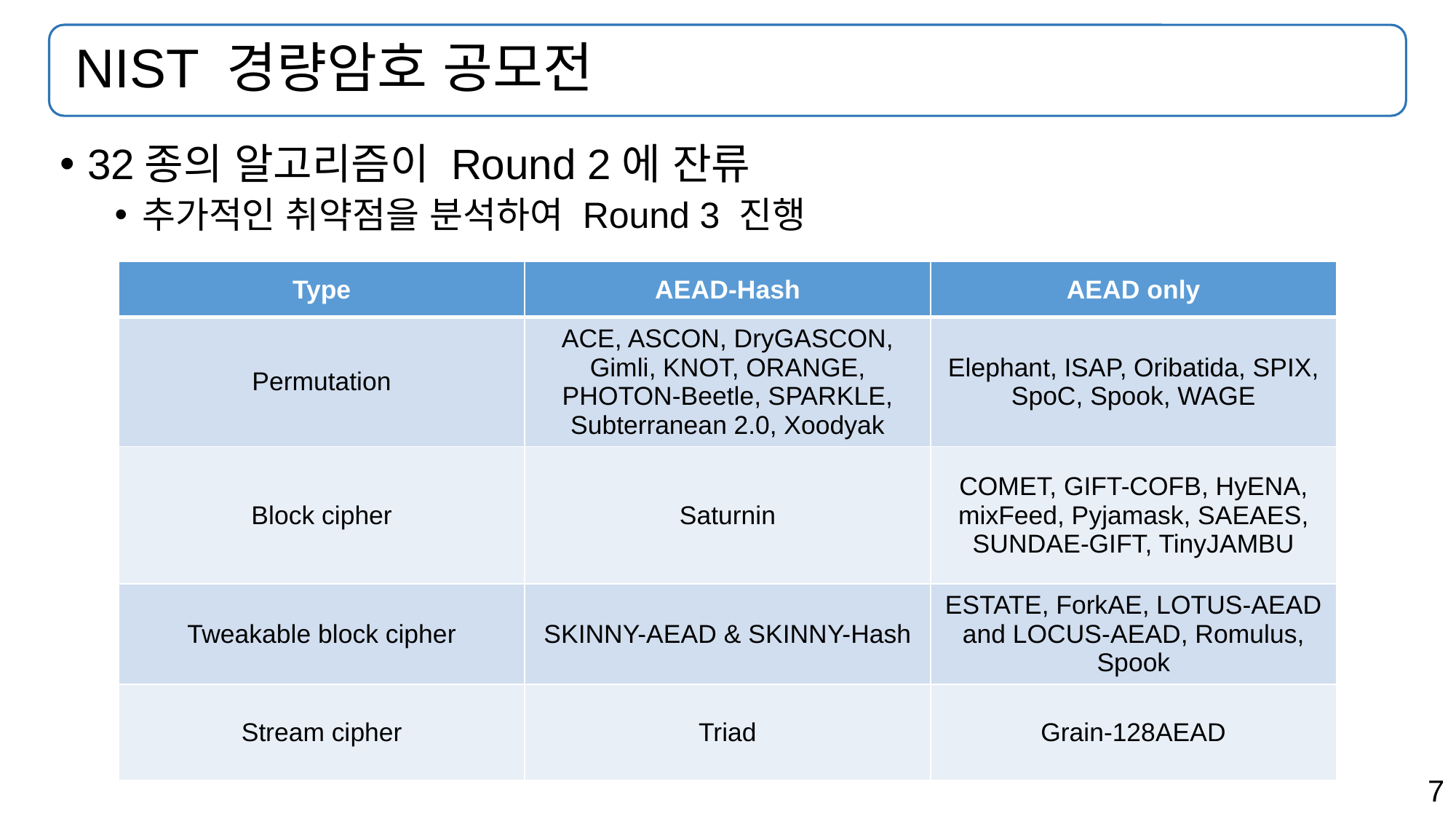

# NIST 경량암호 공모전
32종의 알고리즘이 Round 2에 잔류
추가적인 취약점을 분석하여 Round 3 진행
| Type | AEAD-Hash | AEAD only |
| --- | --- | --- |
| Permutation | ACE, ASCON, DryGASCON, Gimli, KNOT, ORANGE, PHOTON-Beetle, SPARKLE, Subterranean 2.0, Xoodyak | Elephant, ISAP, Oribatida, SPIX, SpoC, Spook, WAGE |
| Block cipher | Saturnin | COMET, GIFT-COFB, HyENA, mixFeed, Pyjamask, SAEAES, SUNDAE-GIFT, TinyJAMBU |
| Tweakable block cipher | SKINNY-AEAD & SKINNY-Hash | ESTATE, ForkAE, LOTUS-AEAD and LOCUS-AEAD, Romulus, Spook |
| Stream cipher | Triad | Grain-128AEAD |